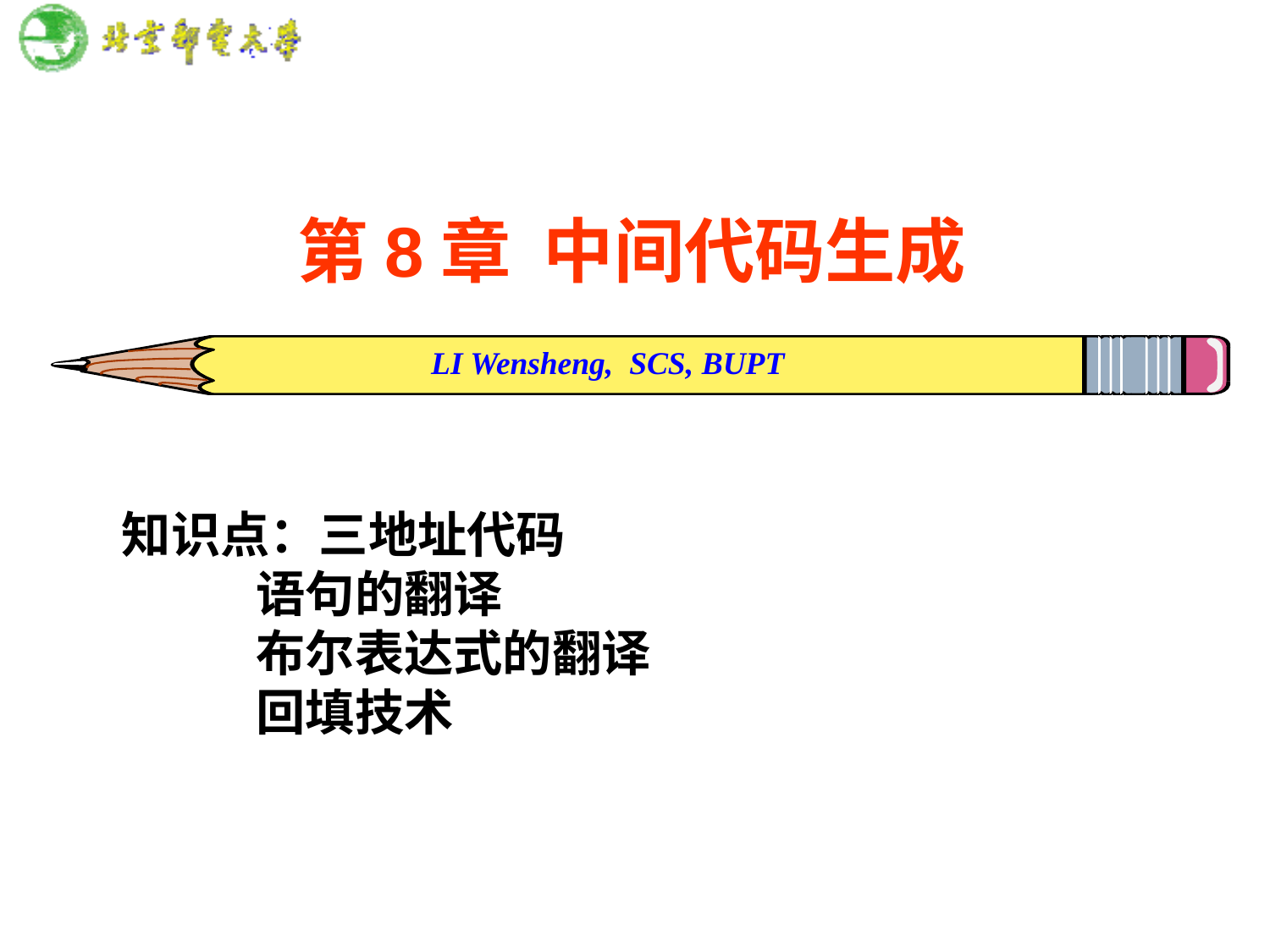

# 第8章  中间代码生成
知识点：三地址代码
            语句的翻译
            布尔表达式的翻译
            回填技术